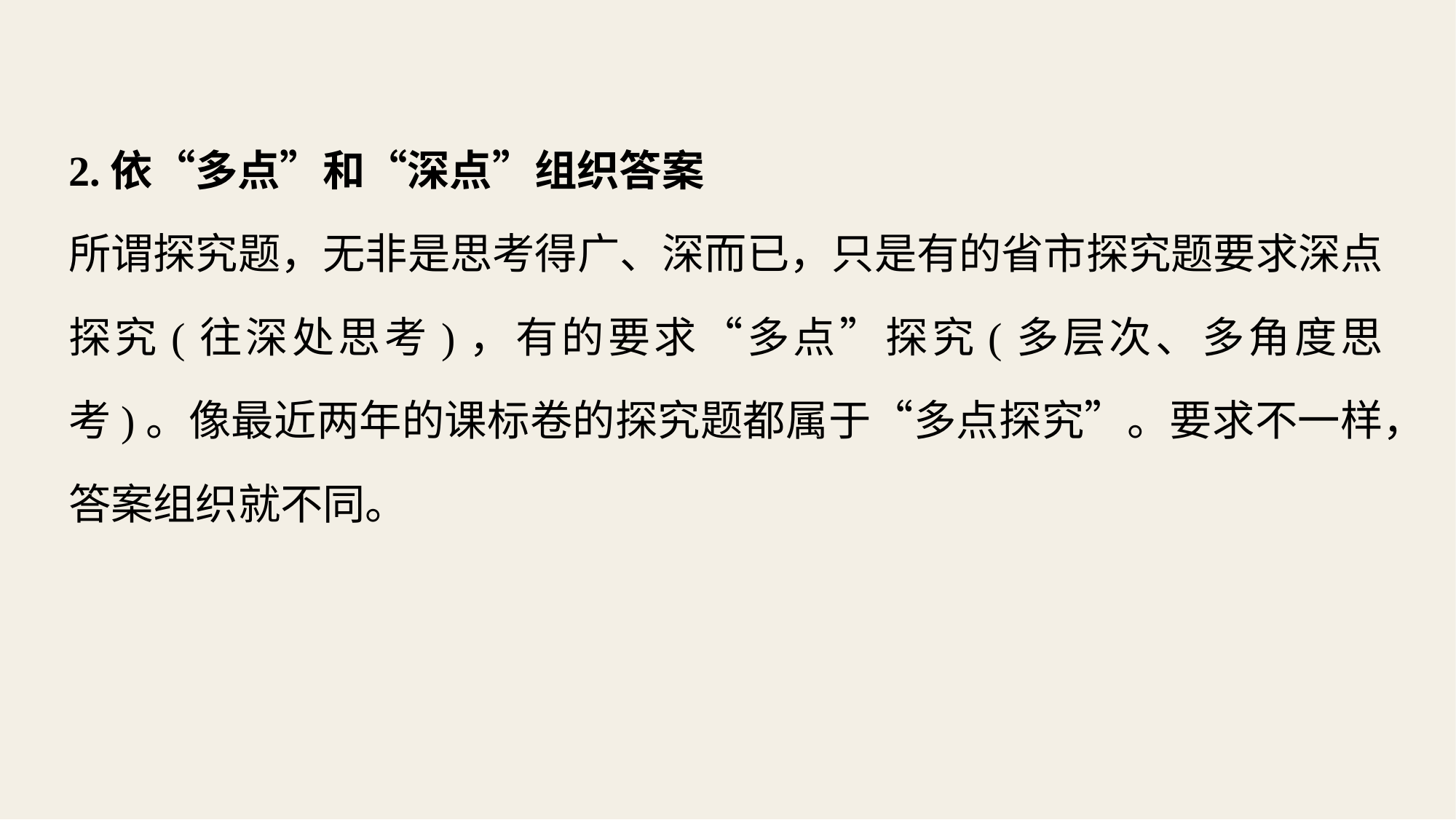

2.依“多点”和“深点”组织答案
所谓探究题，无非是思考得广、深而已，只是有的省市探究题要求深点探究(往深处思考)，有的要求“多点”探究(多层次、多角度思考)。像最近两年的课标卷的探究题都属于“多点探究”。要求不一样，答案组织就不同。